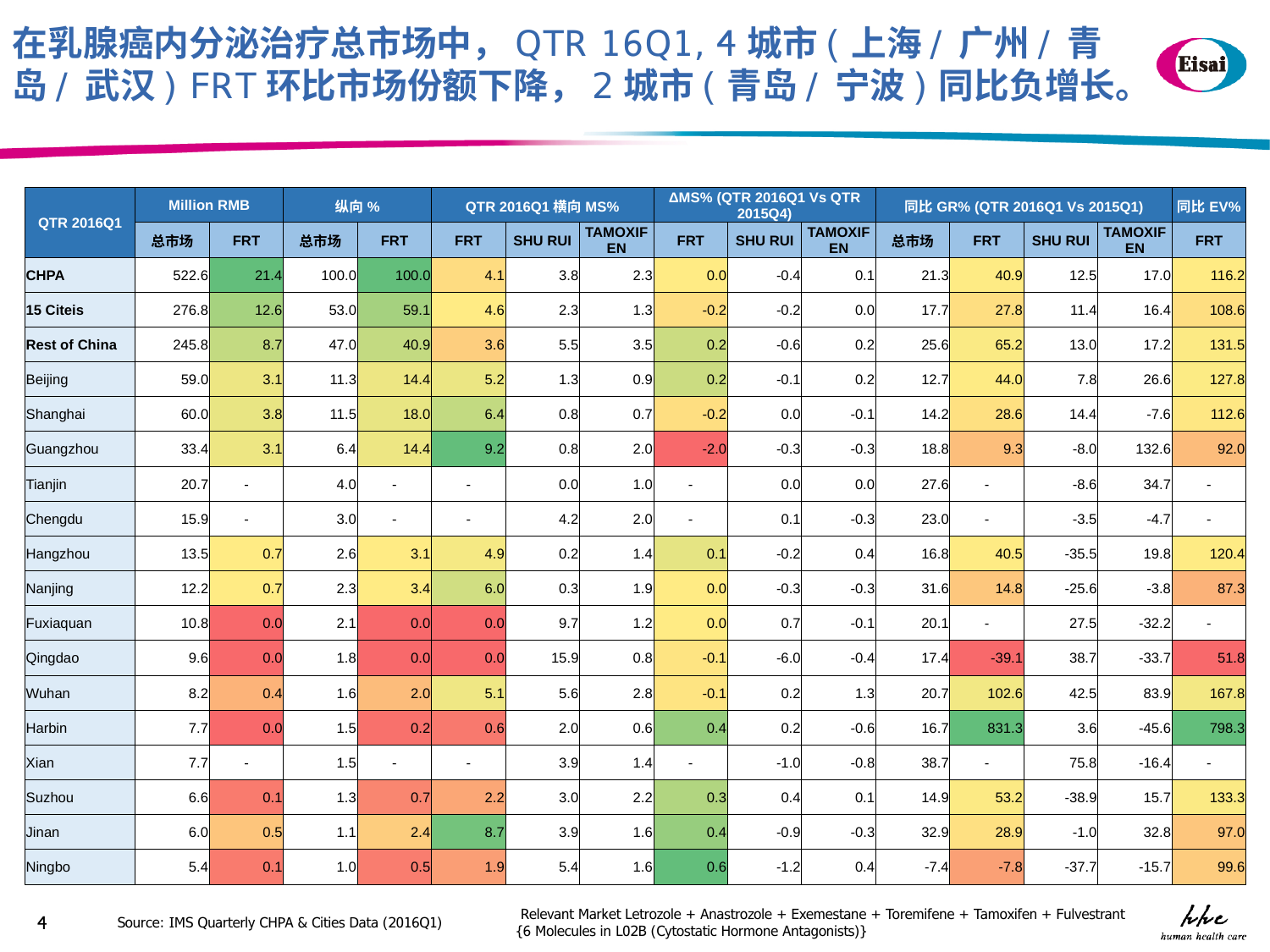

在乳腺癌内分泌治疗总市场中，QTR 16Q1, 4城市(上海/广州/青岛/武汉) FRT环比市场份额下降，2城市(青岛/宁波)同比负增长。
| QTR 2016Q1 | Million RMB |  | 纵向% |  | QTR 2016Q1横向MS% |  |  | ΔMS% (QTR 2016Q1 Vs QTR 2015Q4) |  |  | 同比GR% (QTR 2016Q1 Vs 2015Q1) |  |  |  | 同比EV% |
| --- | --- | --- | --- | --- | --- | --- | --- | --- | --- | --- | --- | --- | --- | --- | --- |
|  | 总市场 | FRT | 总市场 | FRT | FRT | SHU RUI | TAMOXIFEN | FRT | SHU RUI | TAMOXIFEN | 总市场 | FRT | SHU RUI | TAMOXIFEN | FRT |
| CHPA | 522.6 | 21.4 | 100.0 | 100.0 | 4.1 | 3.8 | 2.3 | 0.0 | -0.4 | 0.1 | 21.3 | 40.9 | 12.5 | 17.0 | 116.2 |
| 15 Citeis | 276.8 | 12.6 | 53.0 | 59.1 | 4.6 | 2.3 | 1.3 | -0.2 | -0.2 | 0.0 | 17.7 | 27.8 | 11.4 | 16.4 | 108.6 |
| Rest of China | 245.8 | 8.7 | 47.0 | 40.9 | 3.6 | 5.5 | 3.5 | 0.2 | -0.6 | 0.2 | 25.6 | 65.2 | 13.0 | 17.2 | 131.5 |
| Beijing | 59.0 | 3.1 | 11.3 | 14.4 | 5.2 | 1.3 | 0.9 | 0.2 | -0.1 | 0.2 | 12.7 | 44.0 | 7.8 | 26.6 | 127.8 |
| Shanghai | 60.0 | 3.8 | 11.5 | 18.0 | 6.4 | 0.8 | 0.7 | -0.2 | 0.0 | -0.1 | 14.2 | 28.6 | 14.4 | -7.6 | 112.6 |
| Guangzhou | 33.4 | 3.1 | 6.4 | 14.4 | 9.2 | 0.8 | 2.0 | -2.0 | -0.3 | -0.3 | 18.8 | 9.3 | -8.0 | 132.6 | 92.0 |
| Tianjin | 20.7 | - | 4.0 | - | - | 0.0 | 1.0 | - | 0.0 | 0.0 | 27.6 | - | -8.6 | 34.7 | - |
| Chengdu | 15.9 | - | 3.0 | - | - | 4.2 | 2.0 | - | 0.1 | -0.3 | 23.0 | - | -3.5 | -4.7 | - |
| Hangzhou | 13.5 | 0.7 | 2.6 | 3.1 | 4.9 | 0.2 | 1.4 | 0.1 | -0.2 | 0.4 | 16.8 | 40.5 | -35.5 | 19.8 | 120.4 |
| Nanjing | 12.2 | 0.7 | 2.3 | 3.4 | 6.0 | 0.3 | 1.9 | 0.0 | -0.3 | -0.3 | 31.6 | 14.8 | -25.6 | -3.8 | 87.3 |
| Fuxiaquan | 10.8 | 0.0 | 2.1 | 0.0 | 0.0 | 9.7 | 1.2 | 0.0 | 0.7 | -0.1 | 20.1 | - | 27.5 | -32.2 | - |
| Qingdao | 9.6 | 0.0 | 1.8 | 0.0 | 0.0 | 15.9 | 0.8 | -0.1 | -6.0 | -0.4 | 17.4 | -39.1 | 38.7 | -33.7 | 51.8 |
| Wuhan | 8.2 | 0.4 | 1.6 | 2.0 | 5.1 | 5.6 | 2.8 | -0.1 | 0.2 | 1.3 | 20.7 | 102.6 | 42.5 | 83.9 | 167.8 |
| Harbin | 7.7 | 0.0 | 1.5 | 0.2 | 0.6 | 2.0 | 0.6 | 0.4 | 0.2 | -0.6 | 16.7 | 831.3 | 3.6 | -45.6 | 798.3 |
| Xian | 7.7 | - | 1.5 | - | - | 3.9 | 1.4 | - | -1.0 | -0.8 | 38.7 | - | 75.8 | -16.4 | - |
| Suzhou | 6.6 | 0.1 | 1.3 | 0.7 | 2.2 | 3.0 | 2.2 | 0.3 | 0.4 | 0.1 | 14.9 | 53.2 | -38.9 | 15.7 | 133.3 |
| Jinan | 6.0 | 0.5 | 1.1 | 2.4 | 8.7 | 3.9 | 1.6 | 0.4 | -0.9 | -0.3 | 32.9 | 28.9 | -1.0 | 32.8 | 97.0 |
| Ningbo | 5.4 | 0.1 | 1.0 | 0.5 | 1.9 | 5.4 | 1.6 | 0.6 | -1.2 | 0.4 | -7.4 | -7.8 | -37.7 | -15.7 | 99.6 |
Source: IMS Quarterly CHPA & Cities Data (2016Q1)
 Relevant Market Letrozole + Anastrozole + Exemestane + Toremifene + Tamoxifen + Fulvestrant {6 Molecules in L02B (Cytostatic Hormone Antagonists)}
4